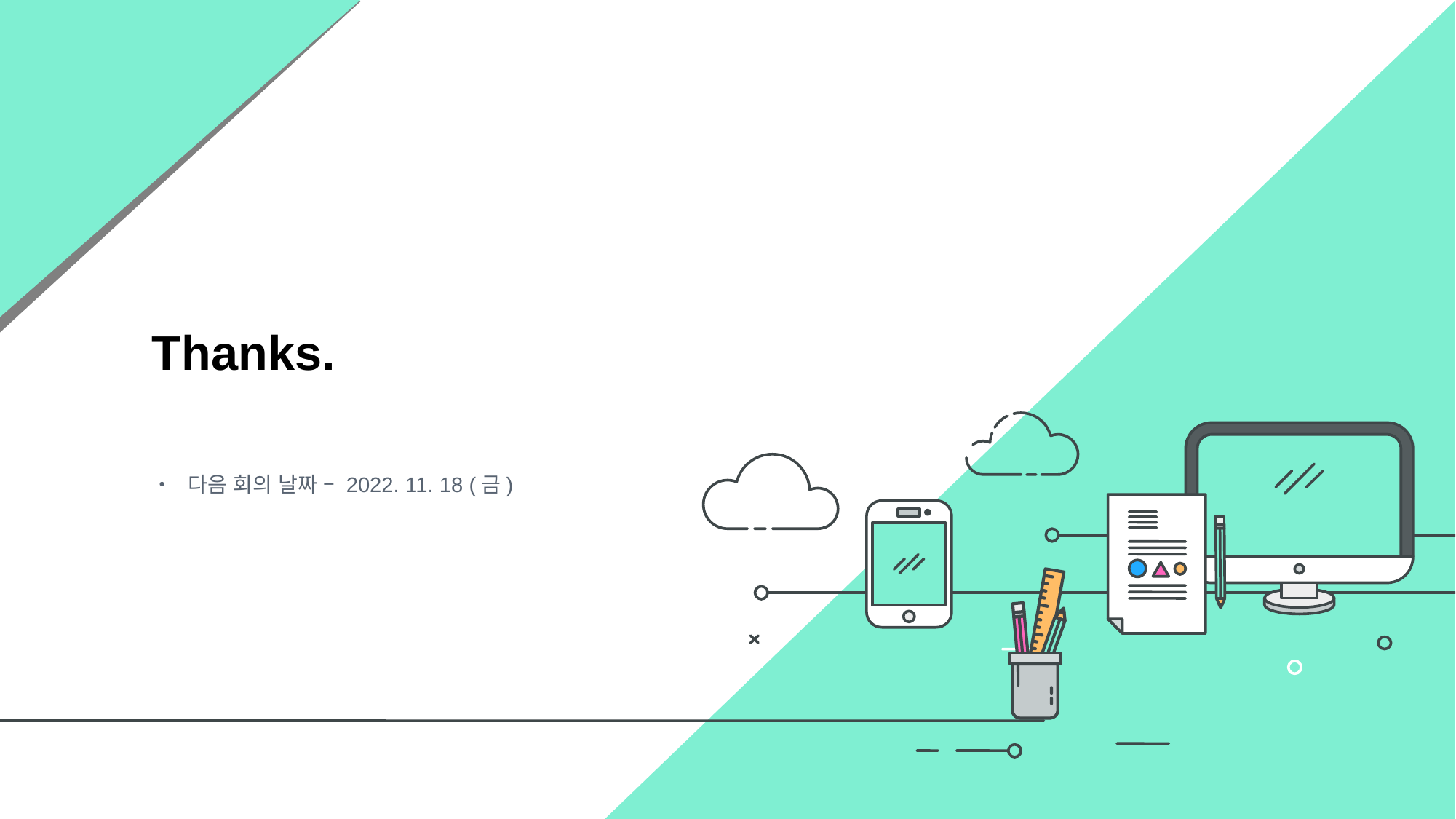

# Thanks.
•  다음 회의 날짜 – 2022. 11. 18 (금)